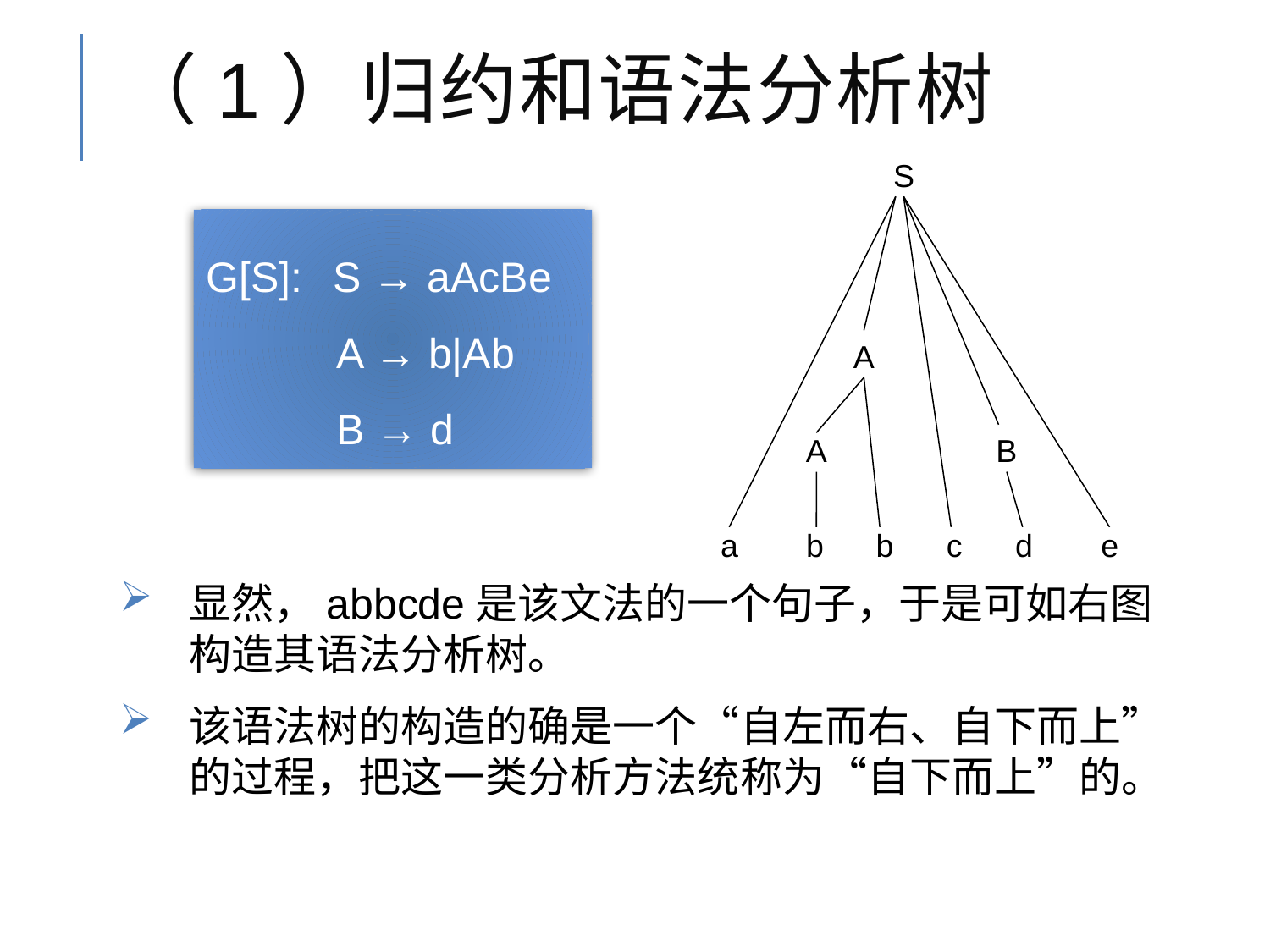

# （1）归约和语法分析树
S

A

A

B

a
b
b
c
d
e
G[S]:	S → aAcBe
           A → b|Ab
           B → d
显然，abbcde是该文法的一个句子，于是可如右图构造其语法分析树。
该语法树的构造的确是一个“自左而右、自下而上”的过程，把这一类分析方法统称为“自下而上”的。

8